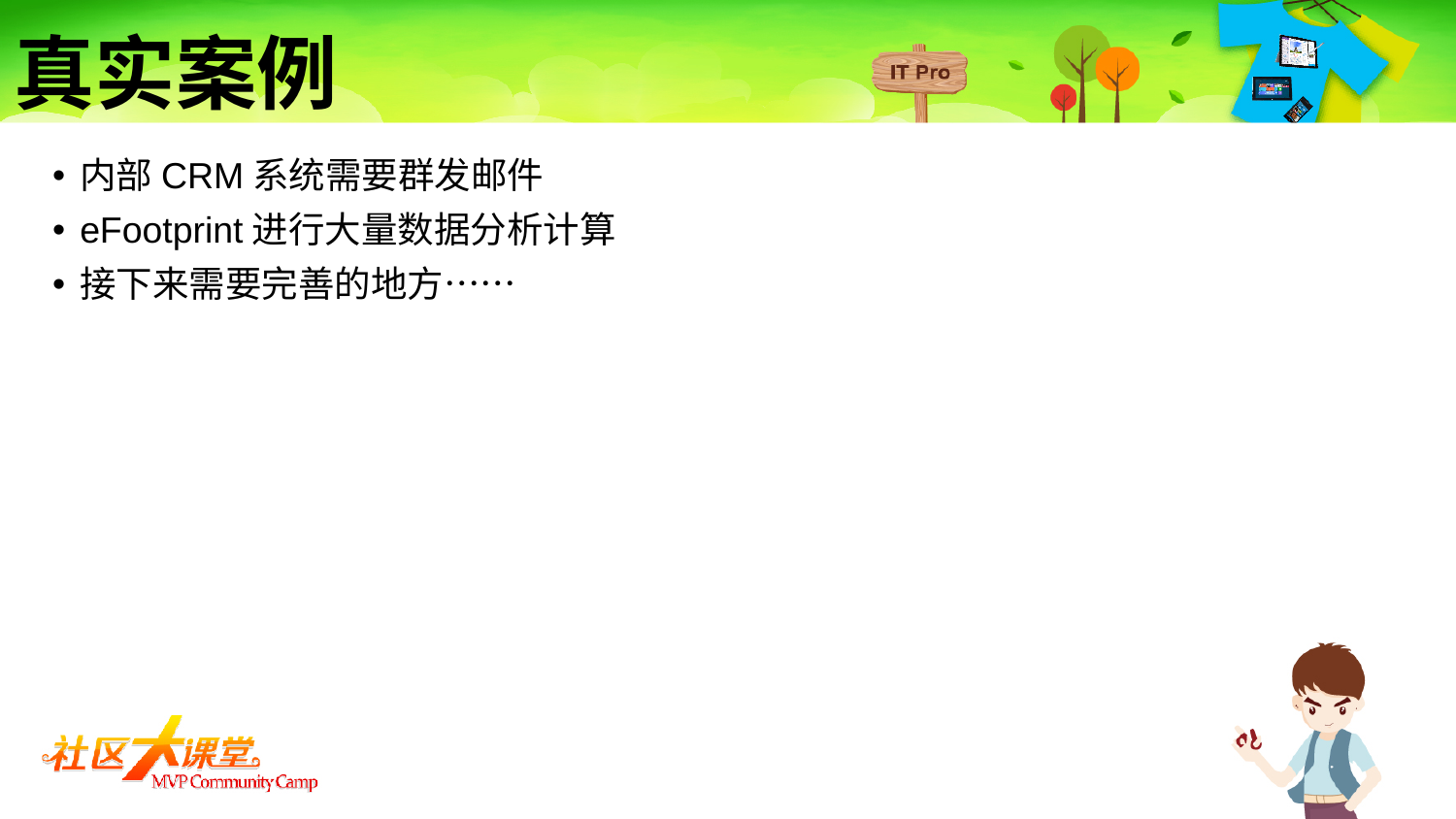

# 真实案例
内部CRM系统需要群发邮件
eFootprint进行大量数据分析计算
接下来需要完善的地方……